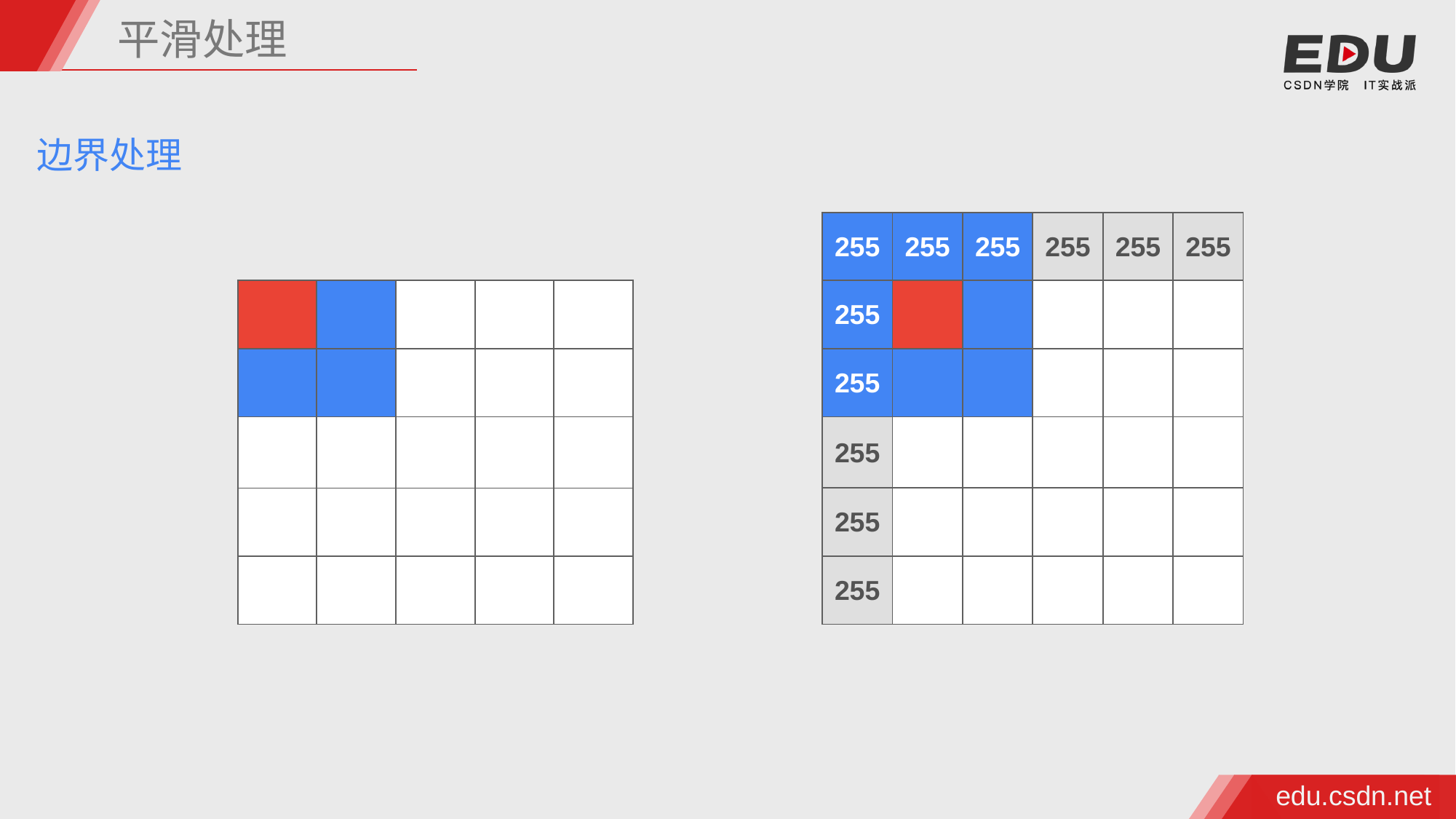

平滑处理

边界处理
| 255 | 255 | 255 | 255 | 255 | 255 |
| --- | --- | --- | --- | --- | --- |
| 255 |  |  |  |  |  |
| 255 |  |  |  |  |  |
| 255 |  |  |  |  |  |
| 255 |  |  |  |  |  |
| 255 |  |  |  |  |  |
|  |  |  |  |  |
| --- | --- | --- | --- | --- |
|  |  |  |  |  |
|  |  |  |  |  |
|  |  |  |  |  |
|  |  |  |  |  |